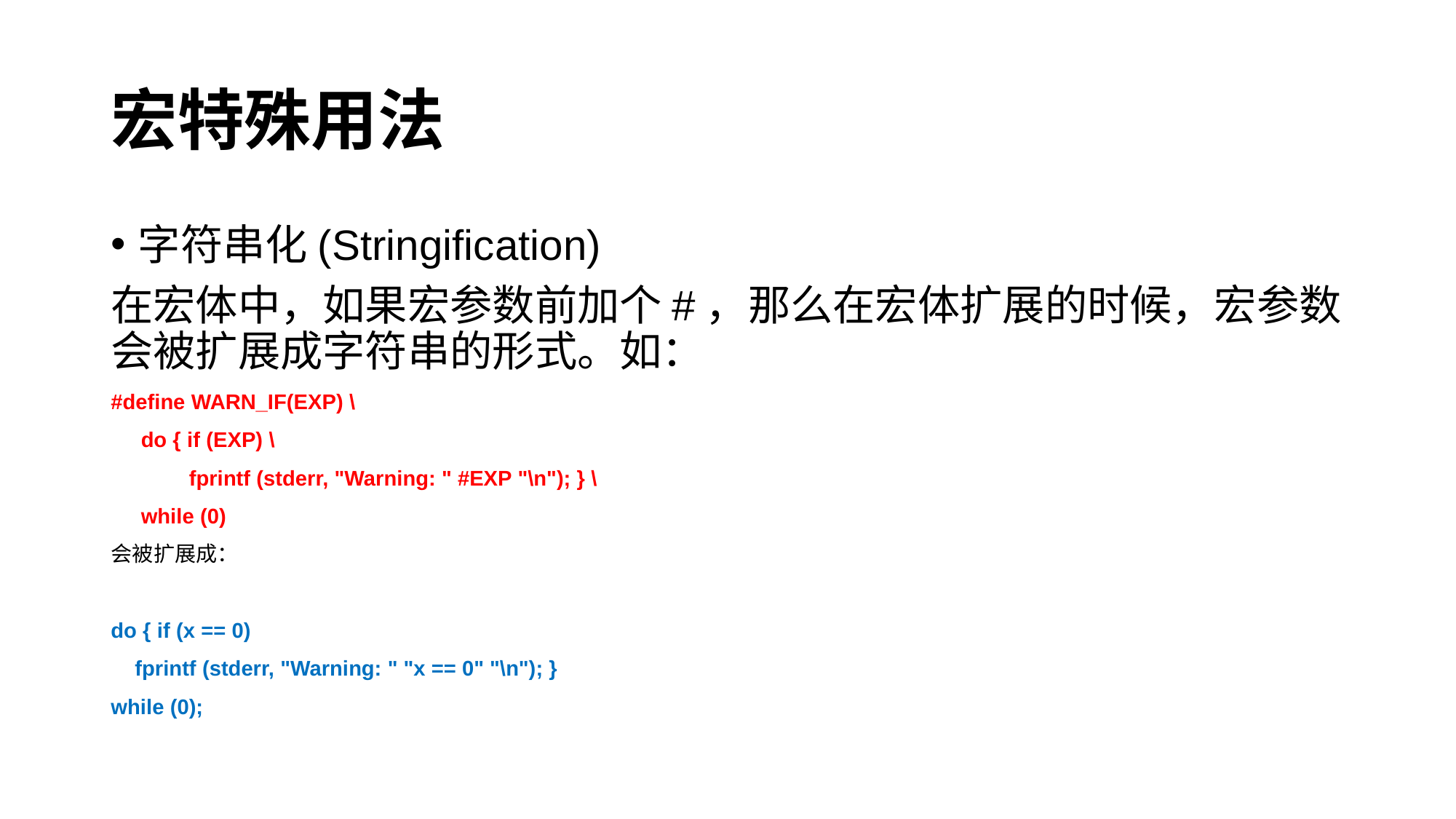

# 宏特殊用法
字符串化(Stringification)
在宏体中，如果宏参数前加个#，那么在宏体扩展的时候，宏参数会被扩展成字符串的形式。如：
#define WARN_IF(EXP) \
     do { if (EXP) \
             fprintf (stderr, "Warning: " #EXP "\n"); } \
     while (0)
会被扩展成：

do { if (x == 0)
    fprintf (stderr, "Warning: " "x == 0" "\n"); }
while (0);